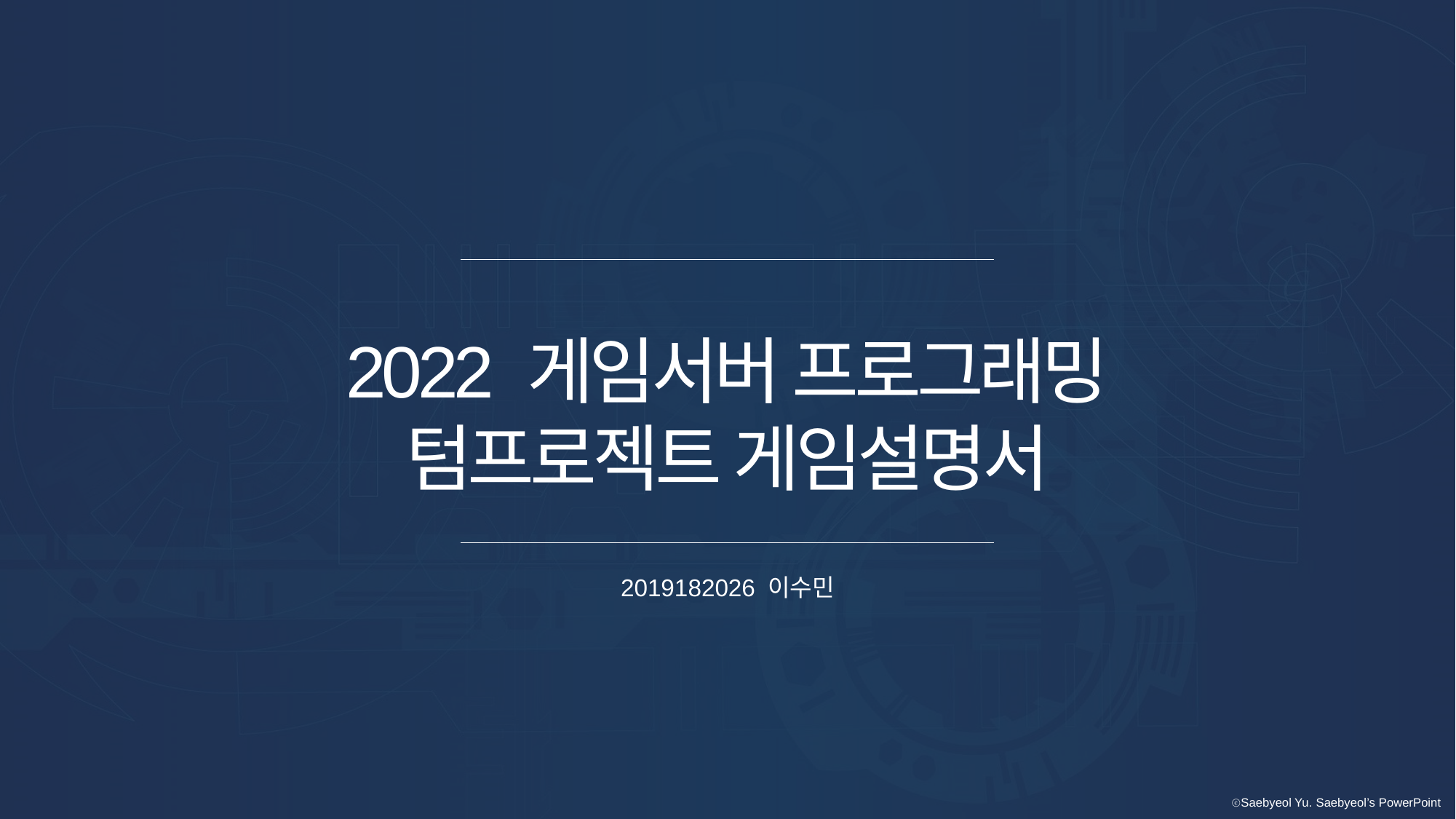

2022 게임서버 프로그래밍
텀프로젝트 게임설명서
2019182026 이수민